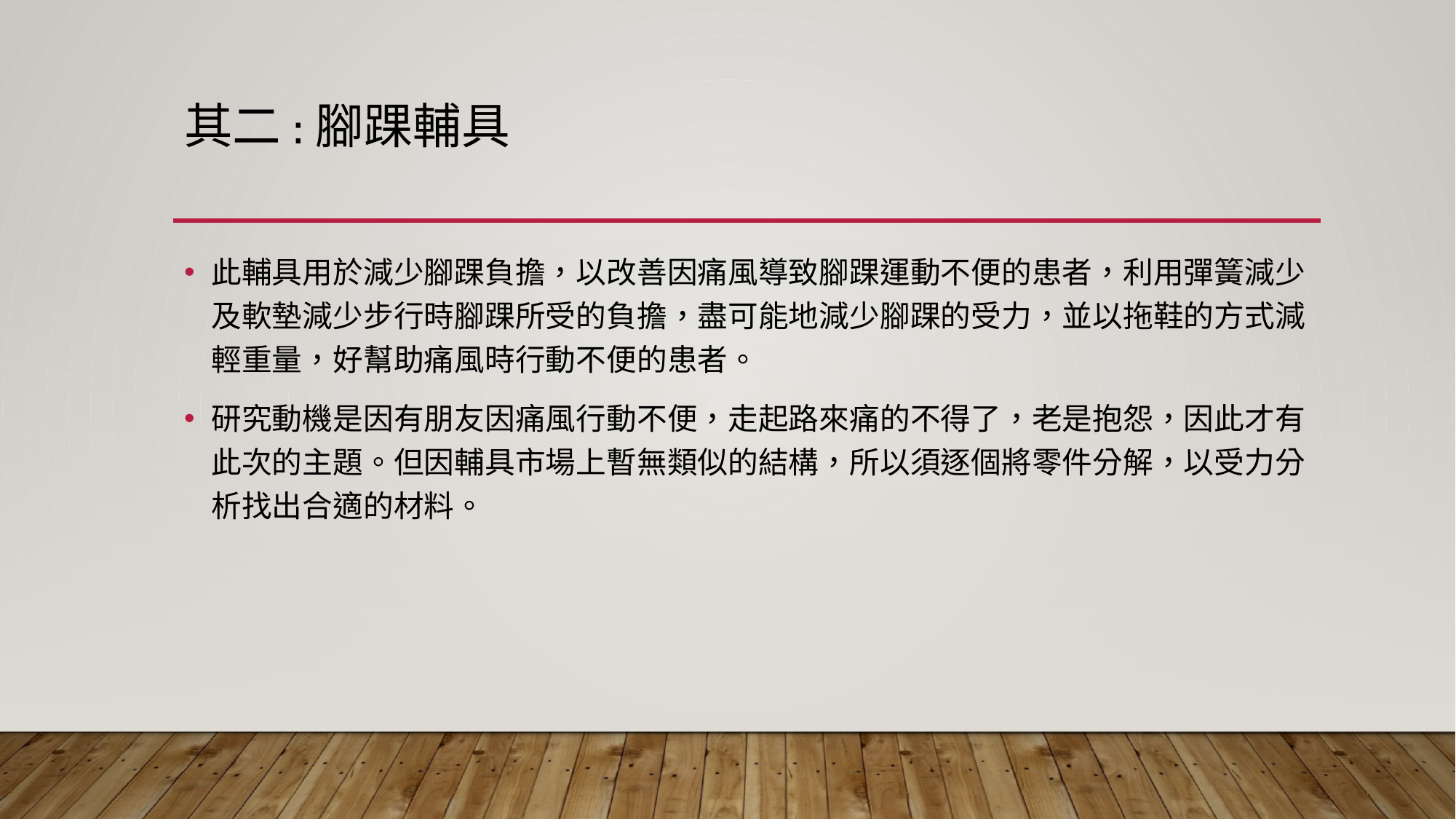

# 其二:腳踝輔具
此輔具用於減少腳踝負擔，以改善因痛風導致腳踝運動不便的患者，利用彈簧減少及軟墊減少步行時腳踝所受的負擔，盡可能地減少腳踝的受力，並以拖鞋的方式減輕重量，好幫助痛風時行動不便的患者。
研究動機是因有朋友因痛風行動不便，走起路來痛的不得了，老是抱怨，因此才有此次的主題。但因輔具市場上暫無類似的結構，所以須逐個將零件分解，以受力分析找出合適的材料。